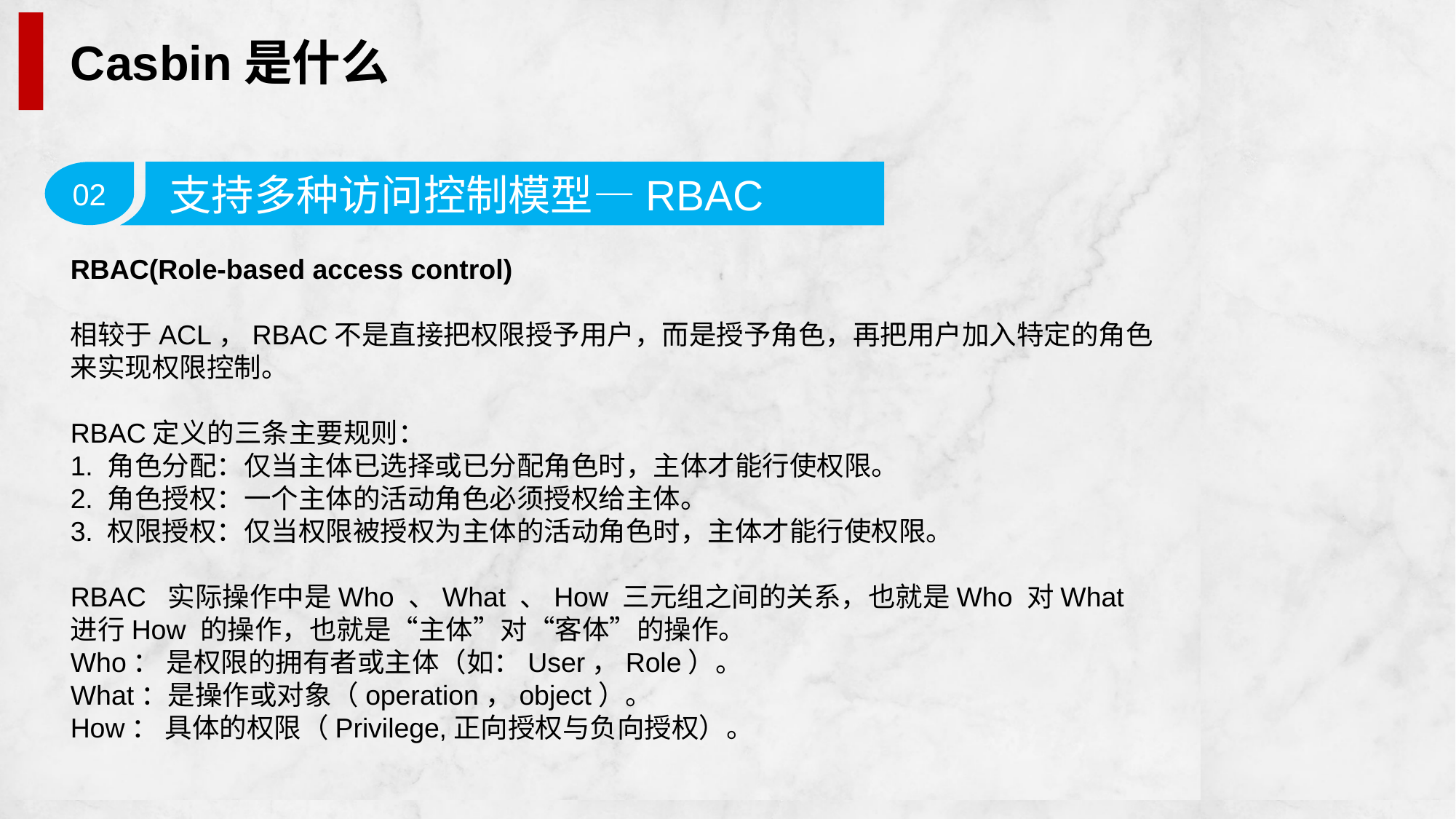

Casbin是什么
02
   支持多种访问控制模型—RBAC
RBAC(Role-based access control)

相较于ACL，RBAC不是直接把权限授予用户，而是授予角色，再把用户加入特定的角色来实现权限控制。

RBAC定义的三条主要规则：
1. 角色分配：仅当主体已选择或已分配角色时，主体才能行使权限。
2. 角色授权：一个主体的活动角色必须授权给主体。
3. 权限授权：仅当权限被授权为主体的活动角色时，主体才能行使权限。

RBAC  实际操作中是Who 、What 、How 三元组之间的关系，也就是Who 对What 进行How 的操作，也就是“主体”对“客体”的操作。
Who： 是权限的拥有者或主体（如：User，Role）。
What：是操作或对象（operation，object）。
How： 具体的权限（Privilege,正向授权与负向授权）。